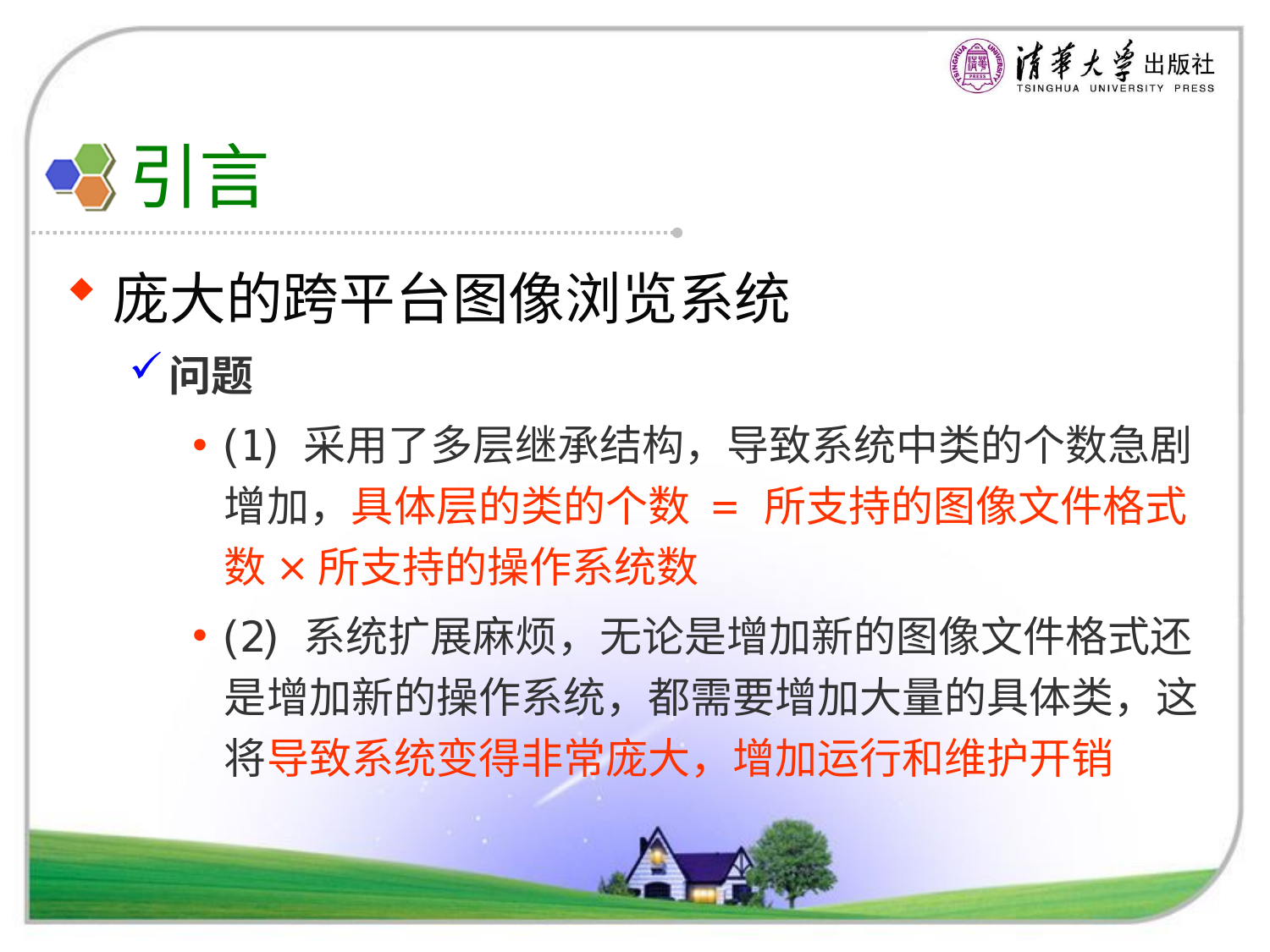

# 引言
庞大的跨平台图像浏览系统
问题
(1) 采用了多层继承结构，导致系统中类的个数急剧增加，具体层的类的个数 = 所支持的图像文件格式数×所支持的操作系统数
(2) 系统扩展麻烦，无论是增加新的图像文件格式还是增加新的操作系统，都需要增加大量的具体类，这将导致系统变得非常庞大，增加运行和维护开销